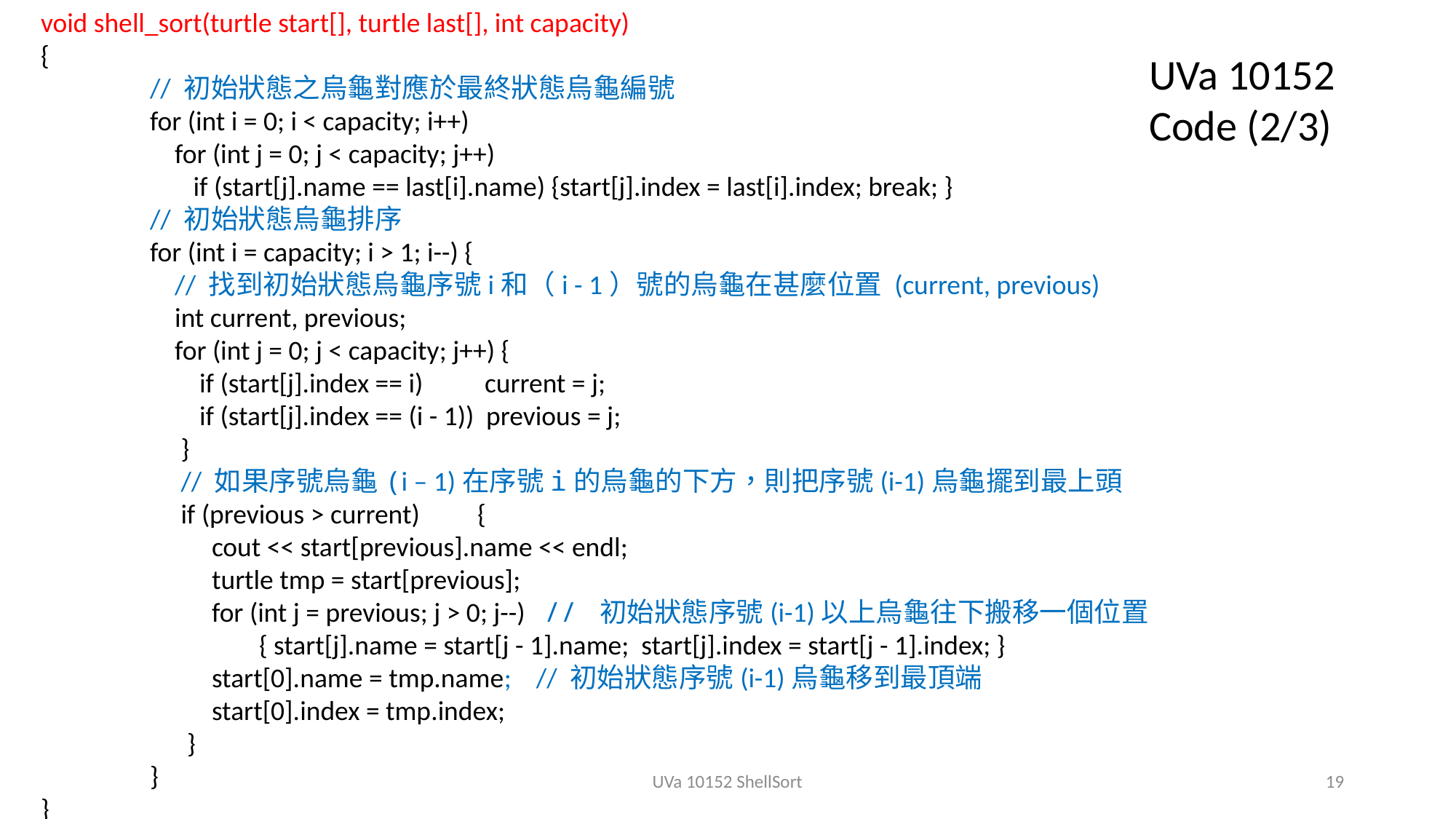

void shell_sort(turtle start[], turtle last[], int capacity)
{
	// 初始狀態之烏龜對應於最終狀態烏龜編號
	for (int i = 0; i < capacity; i++)
	    for (int j = 0; j < capacity; j++)
	       if (start[j].name == last[i].name) {start[j].index = last[i].index; break; }
	// 初始狀態烏龜排序
	for (int i = capacity; i > 1; i--) {
	    // 找到初始狀態烏龜序號i和（i - 1）號的烏龜在甚麼位置 (current, previous)
	    int current, previous;
	    for (int j = 0; j < capacity; j++) {
	        if (start[j].index == i)          current = j;
	        if (start[j].index == (i - 1))  previous = j;
	     }
	     // 如果序號烏龜(i – 1)在序號i的烏龜的下方，則把序號(i-1)烏龜擺到最上頭
	     if (previous > current)	{
	          cout << start[previous].name << endl;
	          turtle tmp = start[previous];
	          for (int j = previous; j > 0; j--)   // 初始狀態序號(i-1)以上烏龜往下搬移一個位置
		{ start[j].name = start[j - 1].name;  start[j].index = start[j - 1].index; }
	          start[0].name = tmp.name;    // 初始狀態序號(i-1)烏龜移到最頂端
	          start[0].index = tmp.index;
	      }
	}
}
UVa 10152 Code (2/3)
UVa 10152 ShellSort
19